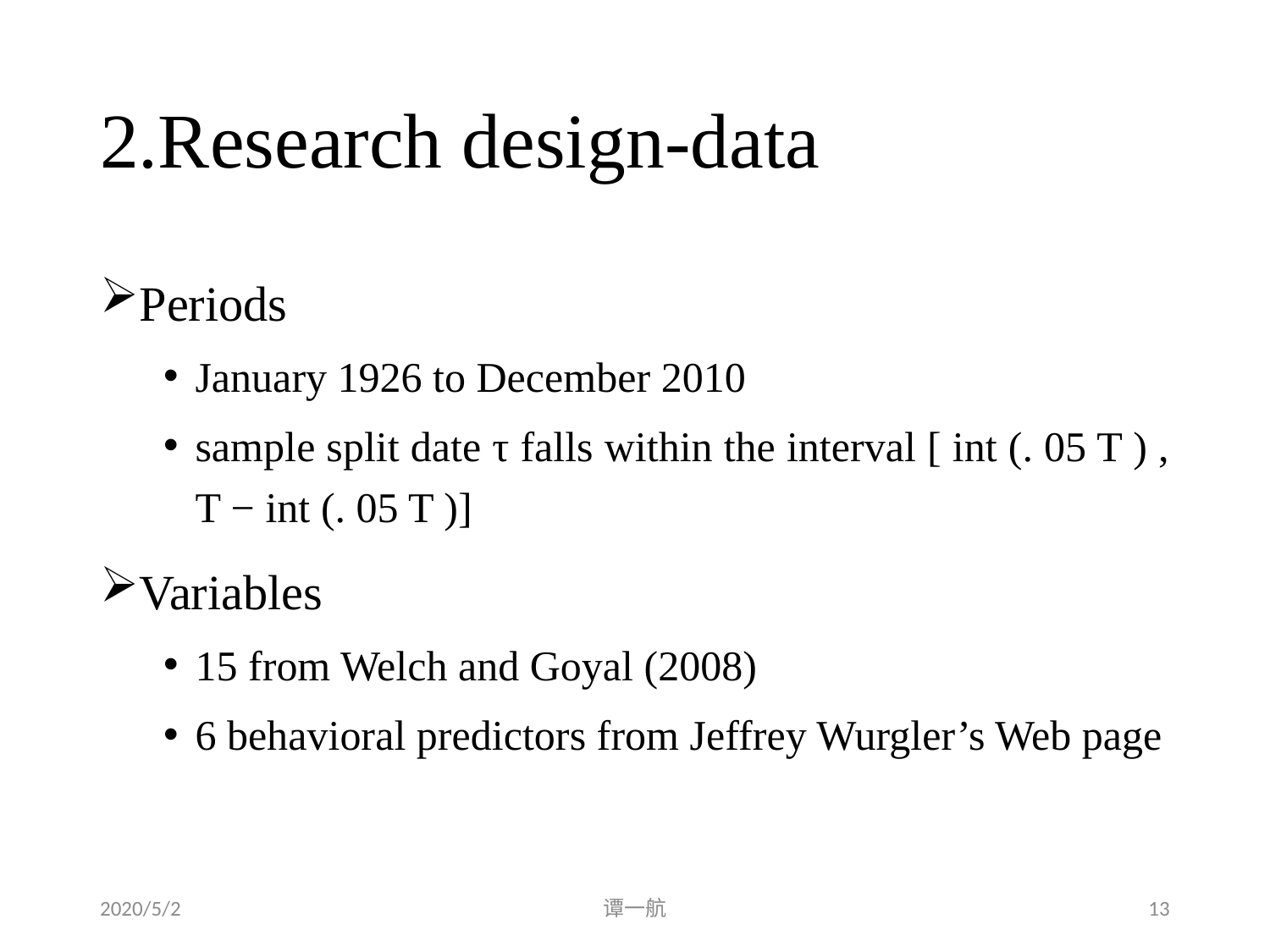

# 2.Research design-data
Periods
January 1926 to December 2010
sample split date τ falls within the interval [ int (. 05 T ) , T − int (. 05 T )]
Variables
15 from Welch and Goyal (2008)
6 behavioral predictors from Jeffrey Wurgler’s Web page
2020/5/2
谭一航
13